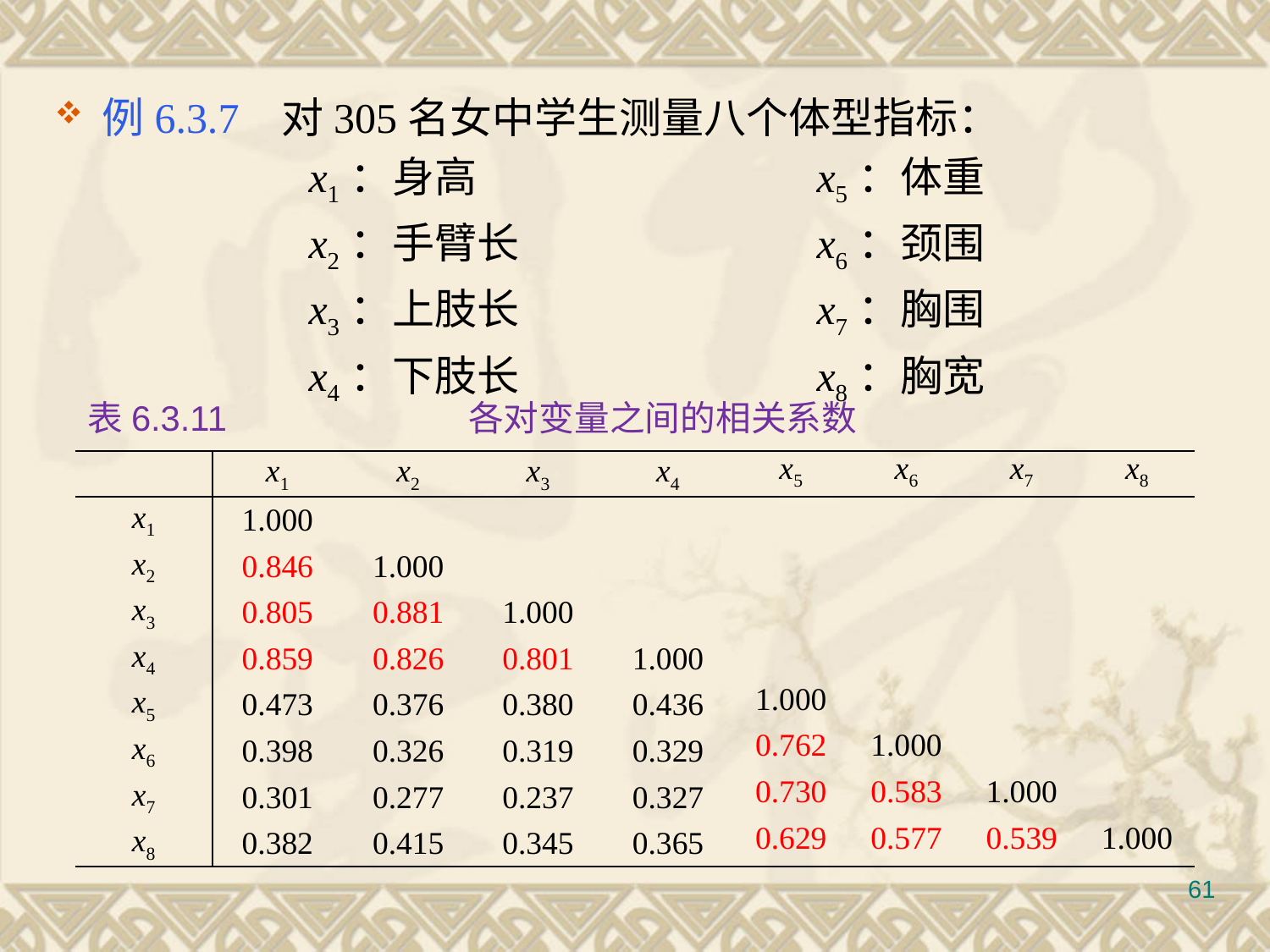

#
例6.3.7   对305名女中学生测量八个体型指标：
		x1：身高			x5：体重
		x2：手臂长			x6：颈围
		x3：上肢长			x7：胸围
		x4：下肢长			x8：胸宽
表6.3.11		各对变量之间的相关系数
|  | x1 | x2 | x3 | x4 | x5 | x6 | x7 | x8 |
| --- | --- | --- | --- | --- | --- | --- | --- | --- |
| x1 | 1.000 |  |  |  |  |  |  |  |
| x2 | 0.846 | 1.000 |  |  |  |  |  |  |
| x3 | 0.805 | 0.881 | 1.000 |  |  |  |  |  |
| x4 | 0.859 | 0.826 | 0.801 | 1.000 |  |  |  |  |
| x5 | 0.473 | 0.376 | 0.380 | 0.436 | 1.000 |  |  |  |
| x6 | 0.398 | 0.326 | 0.319 | 0.329 | 0.762 | 1.000 |  |  |
| x7 | 0.301 | 0.277 | 0.237 | 0.327 | 0.730 | 0.583 | 1.000 |  |
| x8 | 0.382 | 0.415 | 0.345 | 0.365 | 0.629 | 0.577 | 0.539 | 1.000 |
61